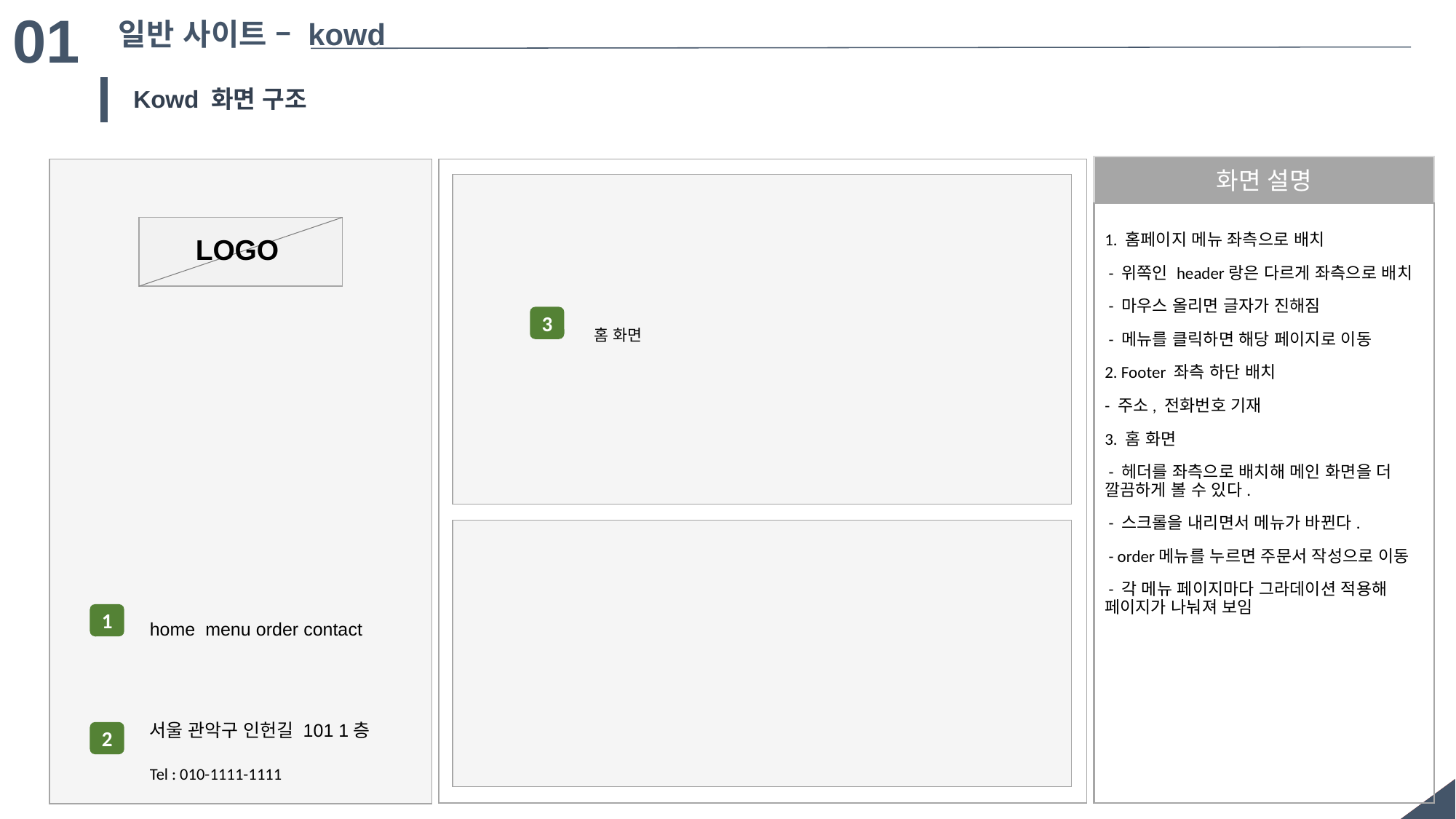

01
일반 사이트 – kowd

Kowd 화면 구조
화면 설명

`
1. 홈페이지 메뉴 좌측으로 배치
 - 위쪽인 header랑은 다르게 좌측으로 배치
 - 마우스 올리면 글자가 진해짐
 - 메뉴를 클릭하면 해당 페이지로 이동
2. Footer 좌측 하단 배치
- 주소, 전화번호 기재
3. 홈 화면
 - 헤더를 좌측으로 배치해 메인 화면을 더 깔끔하게 볼 수 있다.
 - 스크롤을 내리면서 메뉴가 바뀐다.
 - order메뉴를 누르면 주문서 작성으로 이동
 - 각 메뉴 페이지마다 그라데이션 적용해 페이지가 나눠져 보임
LOGO
홈 화면
3

home  menu order contact
1
서울 관악구 인헌길 101 1층
Tel : 010-1111-1111
2